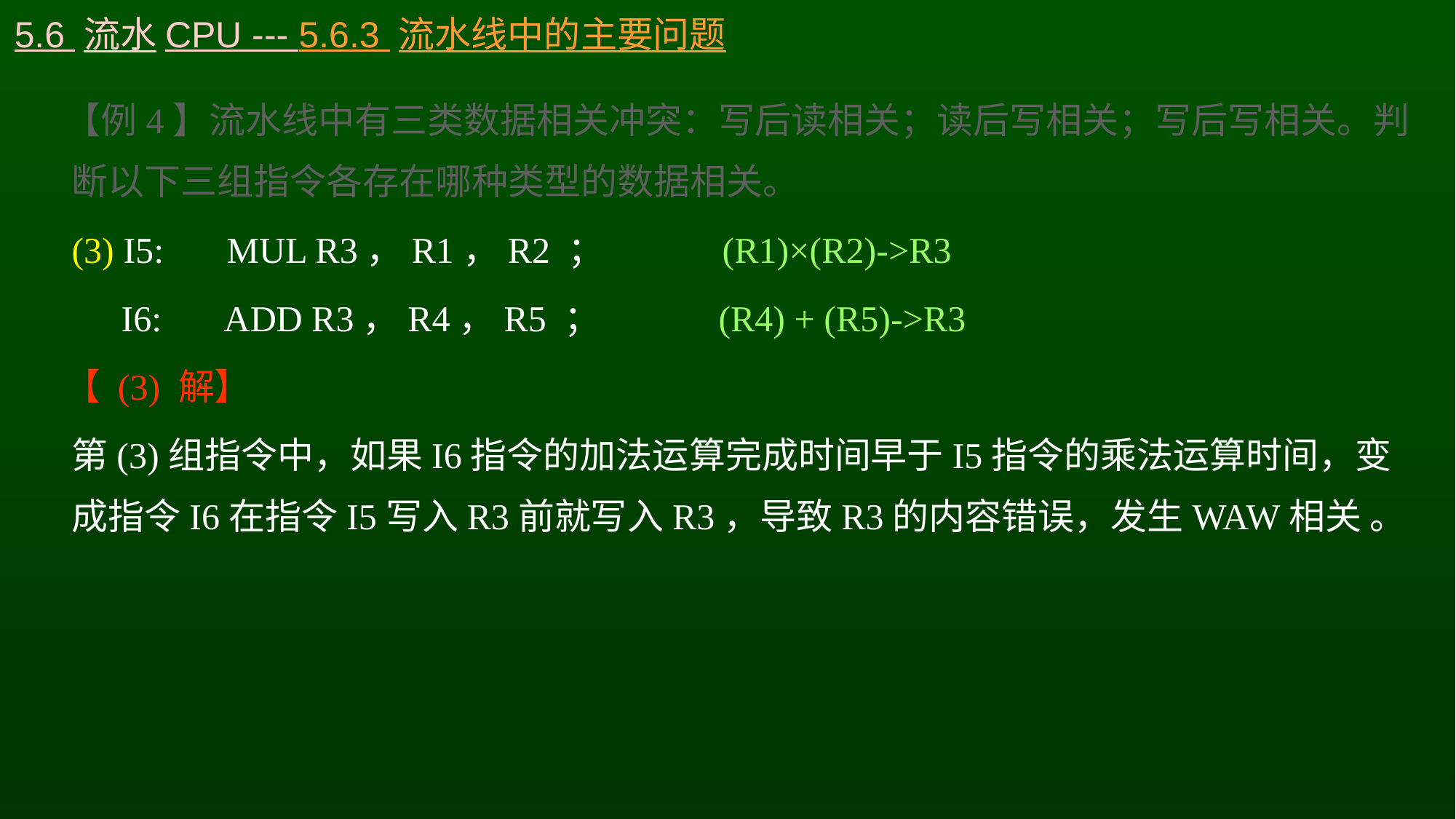

# 5.6 流水CPU --- 5.6.3 流水线中的主要问题
  【例4】流水线中有三类数据相关冲突：写后读相关；读后写相关；写后写相关。判断以下三组指令各存在哪种类型的数据相关。
	(3) I5: 　MUL R3，R1，R2 ；　　　(R1)×(R2)->R3
         I6:　 ADD R3，R4，R5 ；　　　(R4) + (R5)->R3
  【 (3) 解】
	第(3)组指令中，如果I6指令的加法运算完成时间早于I5指令的乘法运算时间，变成指令I6在指令I5写入R3前就写入R3，导致R3的内容错误，发生WAW相关 。